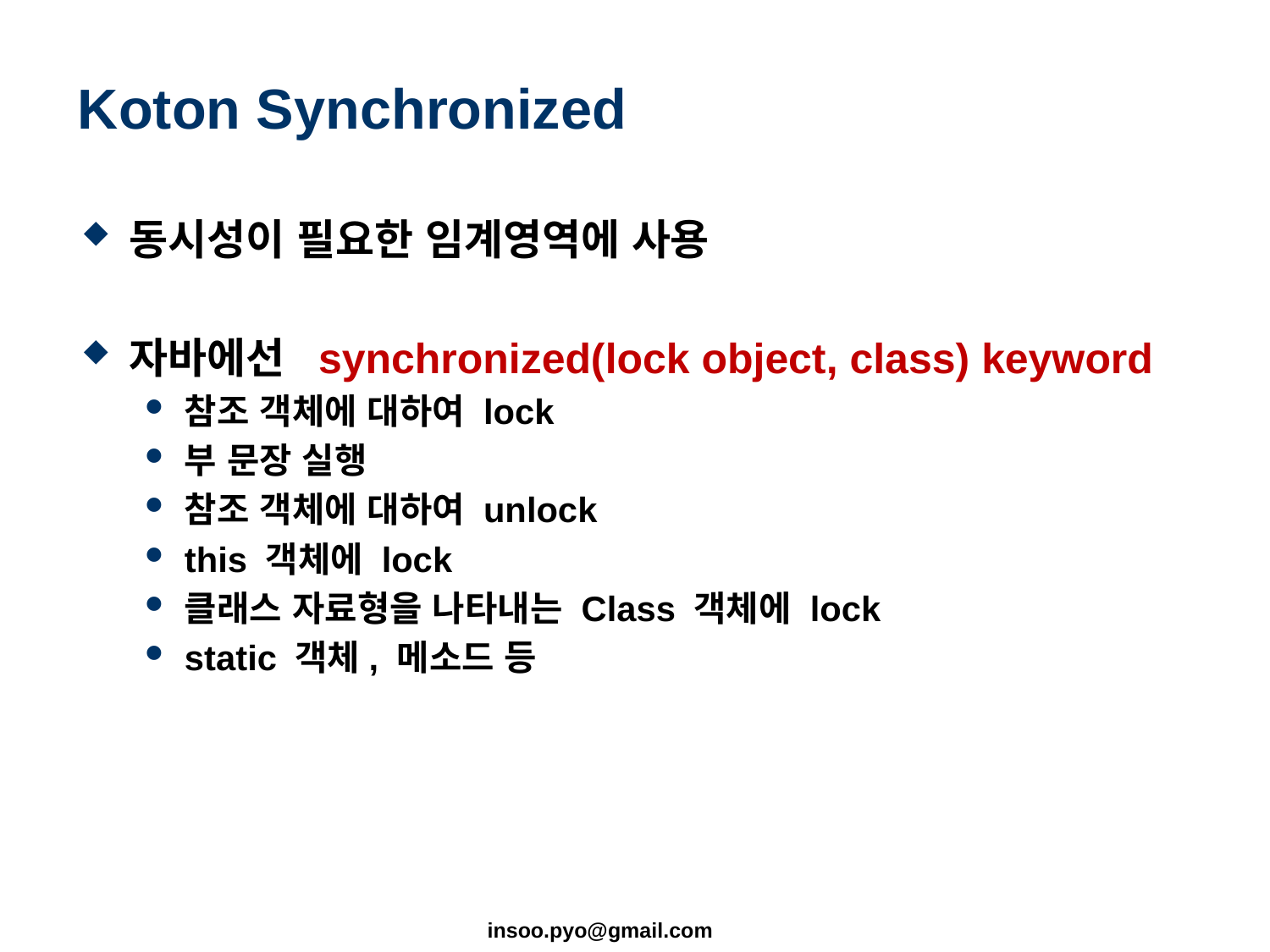

# Koton Synchronized
동시성이 필요한 임계영역에 사용

자바에선  synchronized(lock object, class) keyword
참조 객체에 대하여 lock
부 문장 실행
참조 객체에 대하여 unlock
this 객체에 lock
클래스 자료형을 나타내는 Class 객체에 lock
static 객체, 메소드 등